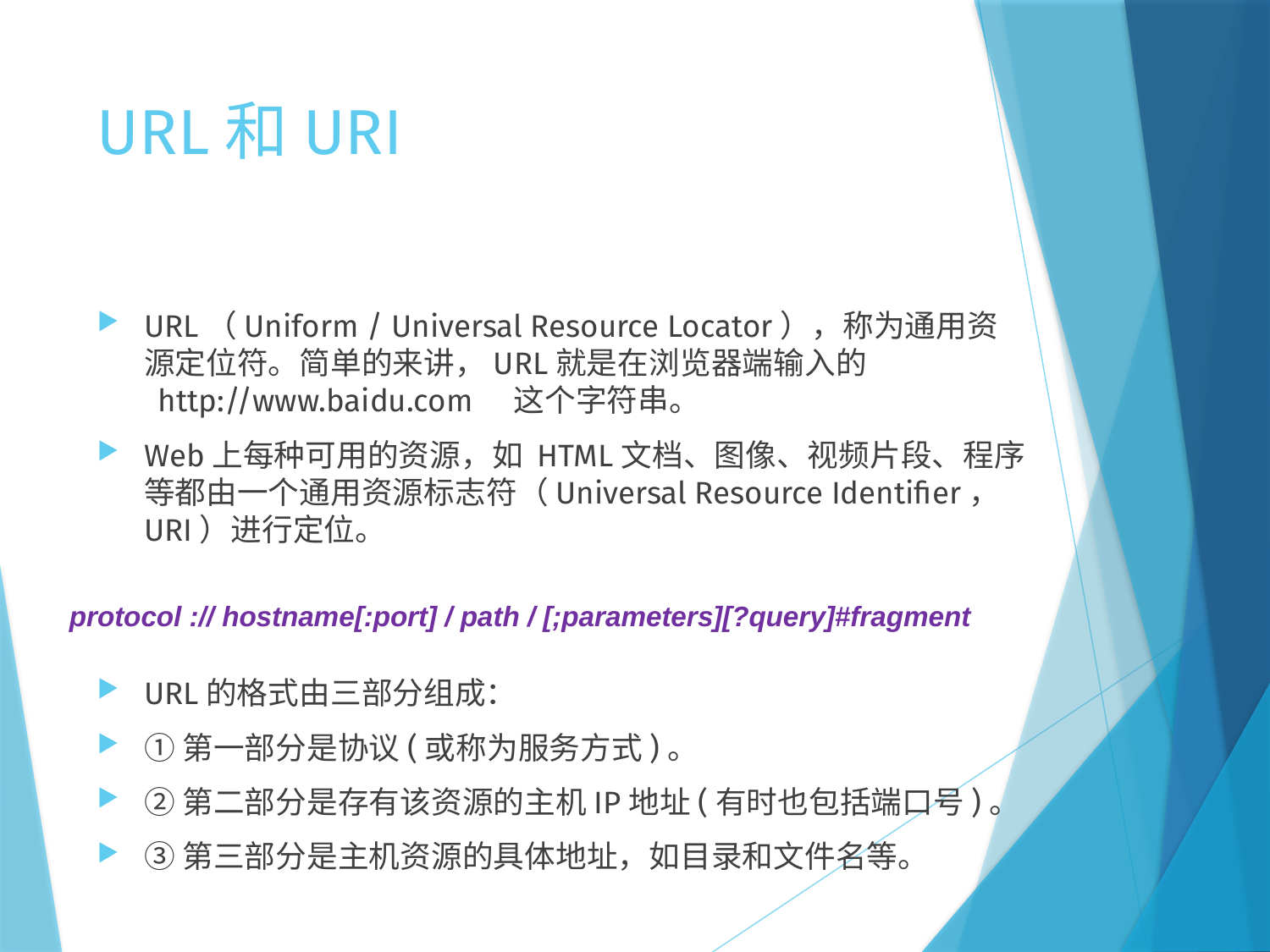

# URL和URI
URL（Uniform / Universal Resource Locator），称为通用资源定位符。简单的来讲，URL就是在浏览器端输入的    http://www.baidu.com    这个字符串。
Web上每种可用的资源，如 HTML文档、图像、视频片段、程序等都由一个通用资源标志符（Universal Resource Identifier， URI）进行定位。

URL的格式由三部分组成：
①第一部分是协议(或称为服务方式)。
②第二部分是存有该资源的主机IP地址(有时也包括端口号)。
③第三部分是主机资源的具体地址，如目录和文件名等。

protocol :// hostname[:port] / path / [;parameters][?query]#fragment